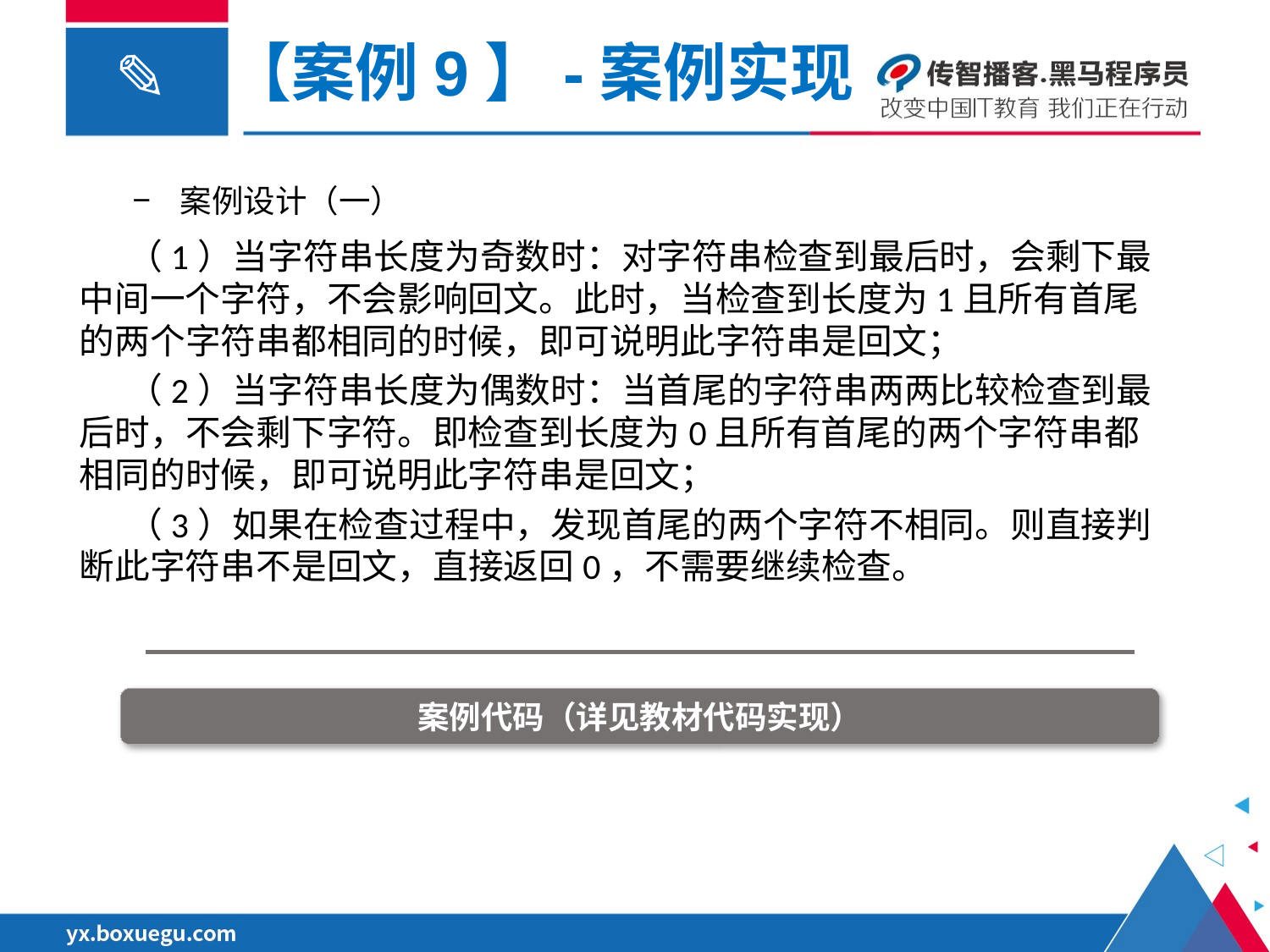

【案例9】-案例实现
案例设计（一）
     （1）当字符串长度为奇数时：对字符串检查到最后时，会剩下最中间一个字符，不会影响回文。此时，当检查到长度为1且所有首尾的两个字符串都相同的时候，即可说明此字符串是回文；
     （2）当字符串长度为偶数时：当首尾的字符串两两比较检查到最后时，不会剩下字符。即检查到长度为0且所有首尾的两个字符串都相同的时候，即可说明此字符串是回文；
     （3）如果在检查过程中，发现首尾的两个字符不相同。则直接判断此字符串不是回文，直接返回0，不需要继续检查。
案例代码（详见教材代码实现）